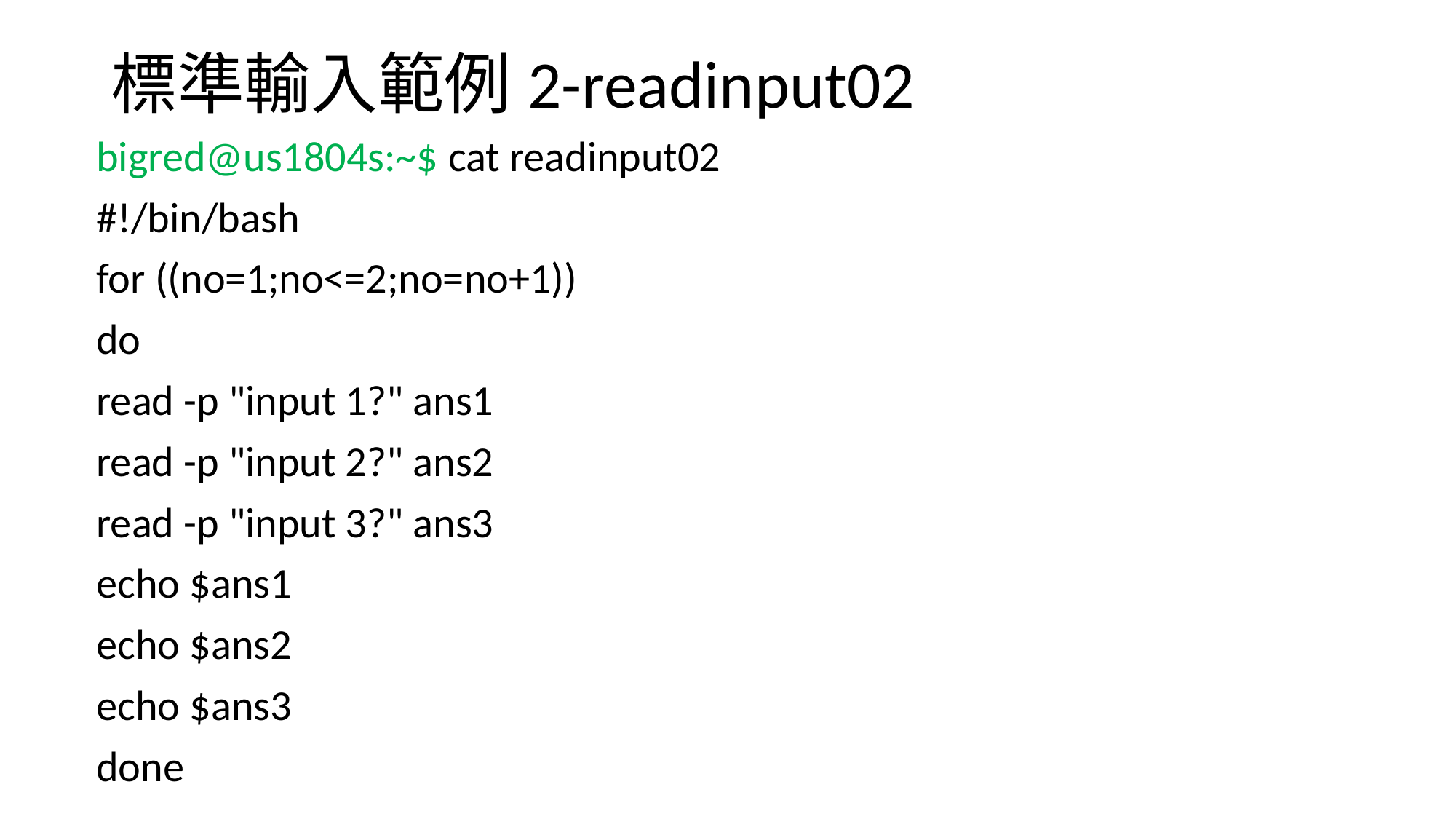

# 標準輸入範例2-readinput02
bigred@us1804s:~$ cat readinput02
#!/bin/bash
for ((no=1;no<=2;no=no+1))
do
read -p "input 1?" ans1
read -p "input 2?" ans2
read -p "input 3?" ans3
echo $ans1
echo $ans2
echo $ans3
done